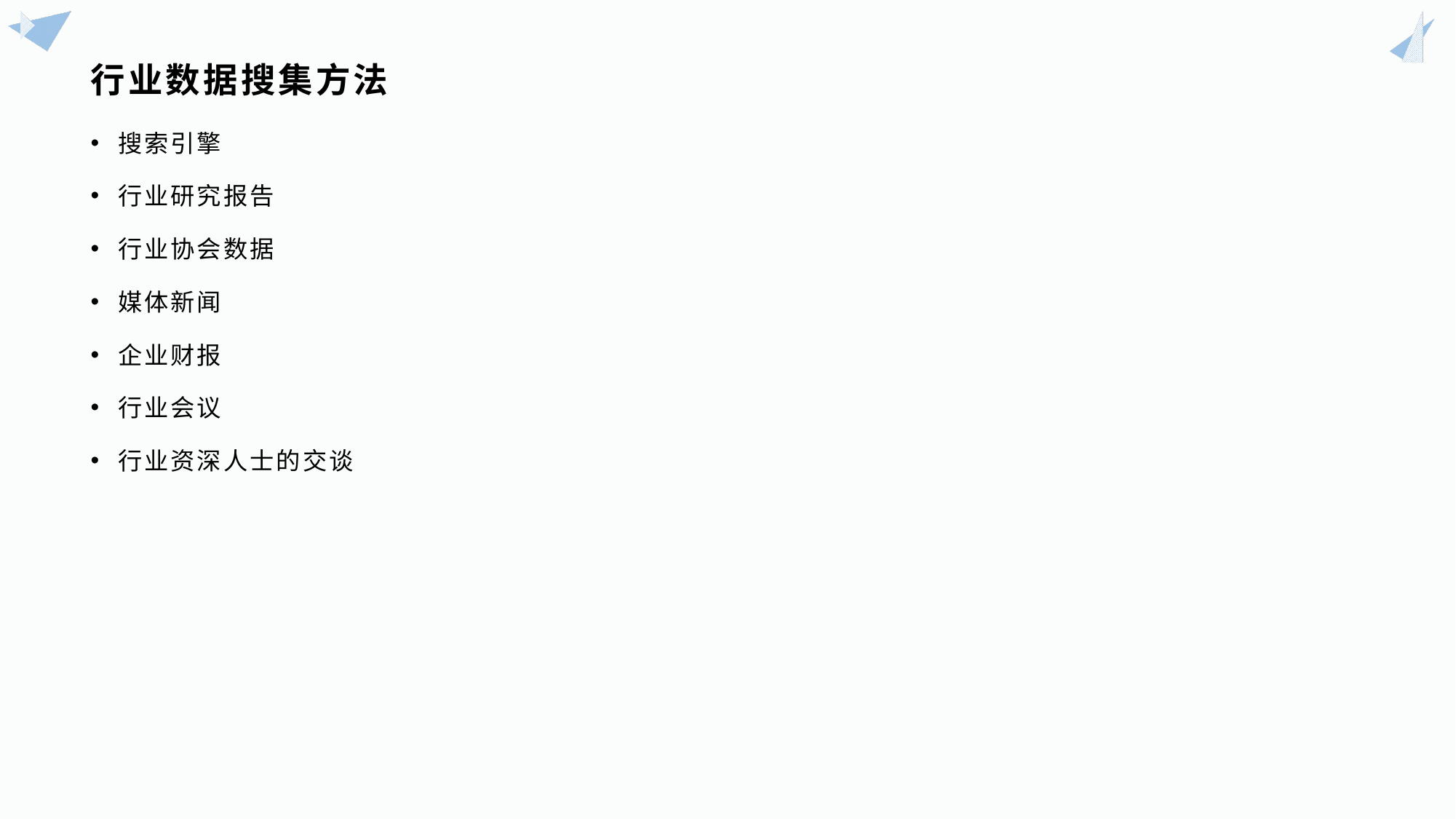

# 行业数据搜集方法
搜索引擎
行业研究报告
行业协会数据
媒体新闻
企业财报
行业会议
行业资深人士的交谈